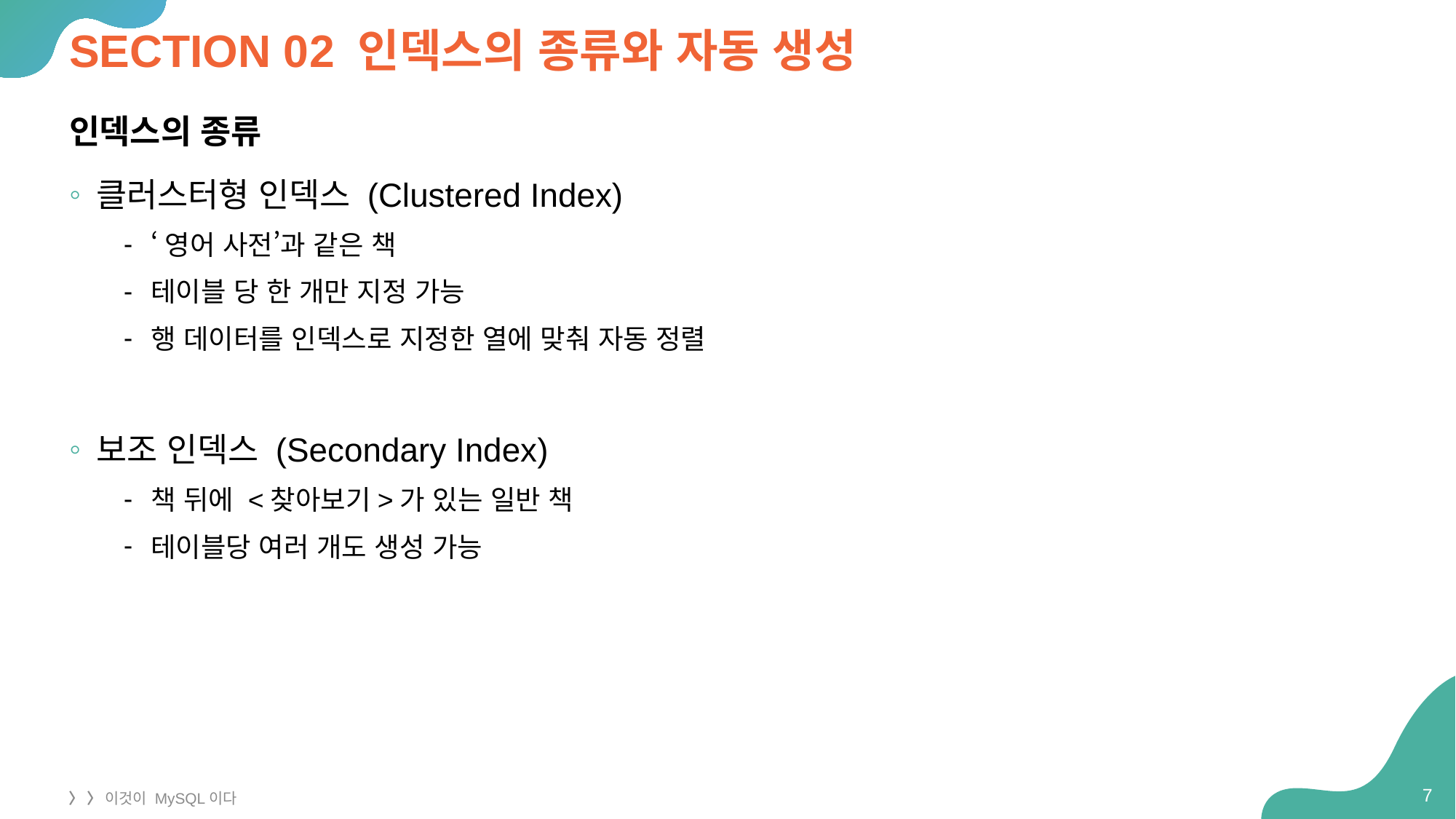

# SECTION 02 인덱스의 종류와 자동 생성
인덱스의 종류
클러스터형 인덱스 (Clustered Index)
‘영어 사전’과 같은 책
테이블 당 한 개만 지정 가능
행 데이터를 인덱스로 지정한 열에 맞춰 자동 정렬

보조 인덱스 (Secondary Index)
책 뒤에 <찾아보기>가 있는 일반 책
테이블당 여러 개도 생성 가능

7
〉 〉 이것이 MySQL이다